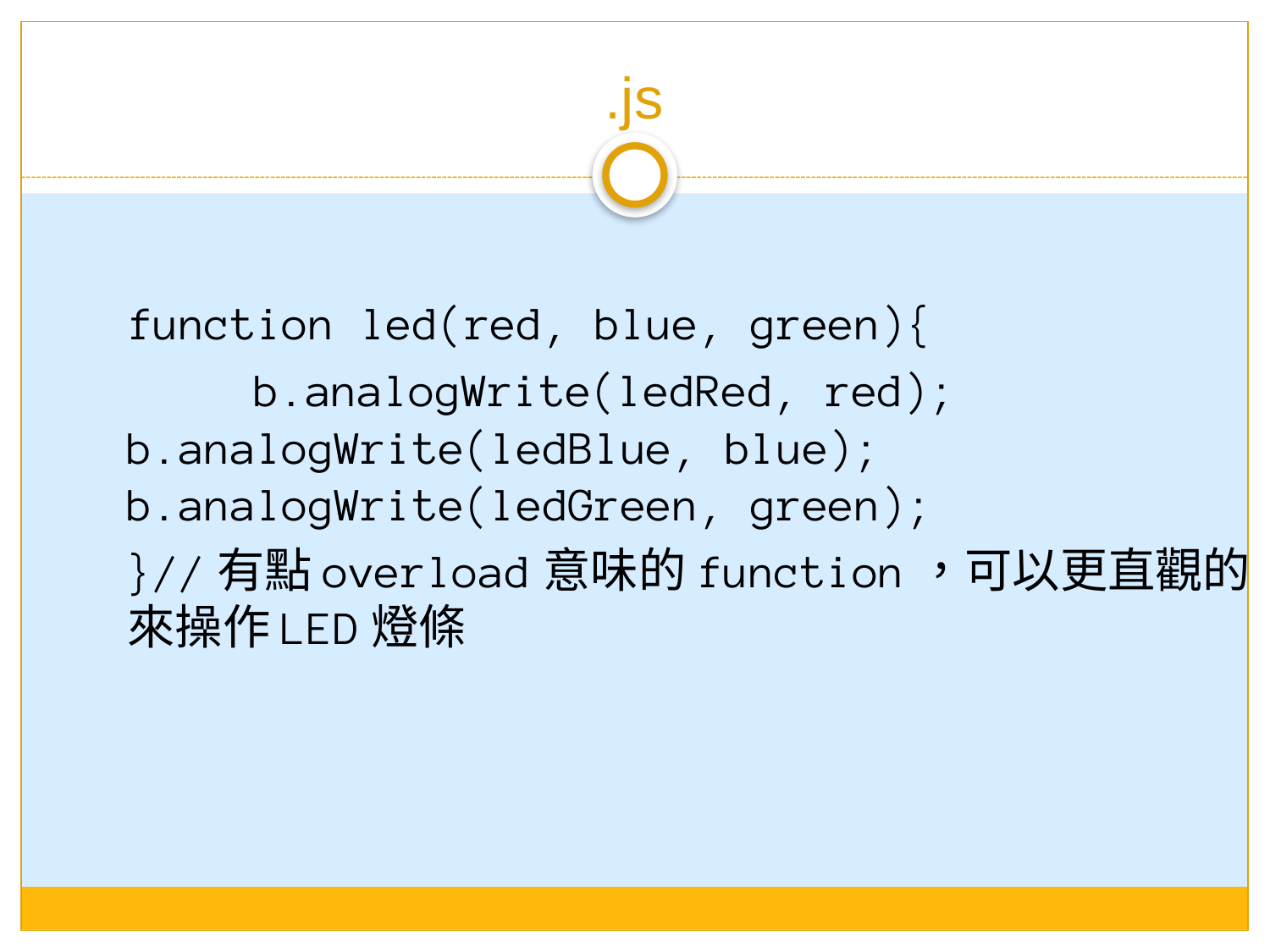

# .js
function led(red, blue, green){
	b.analogWrite(ledRed, red);  	b.analogWrite(ledBlue, blue);  	b.analogWrite(ledGreen, green);
}//有點overload意味的function，可以更直觀的來操作LED燈條